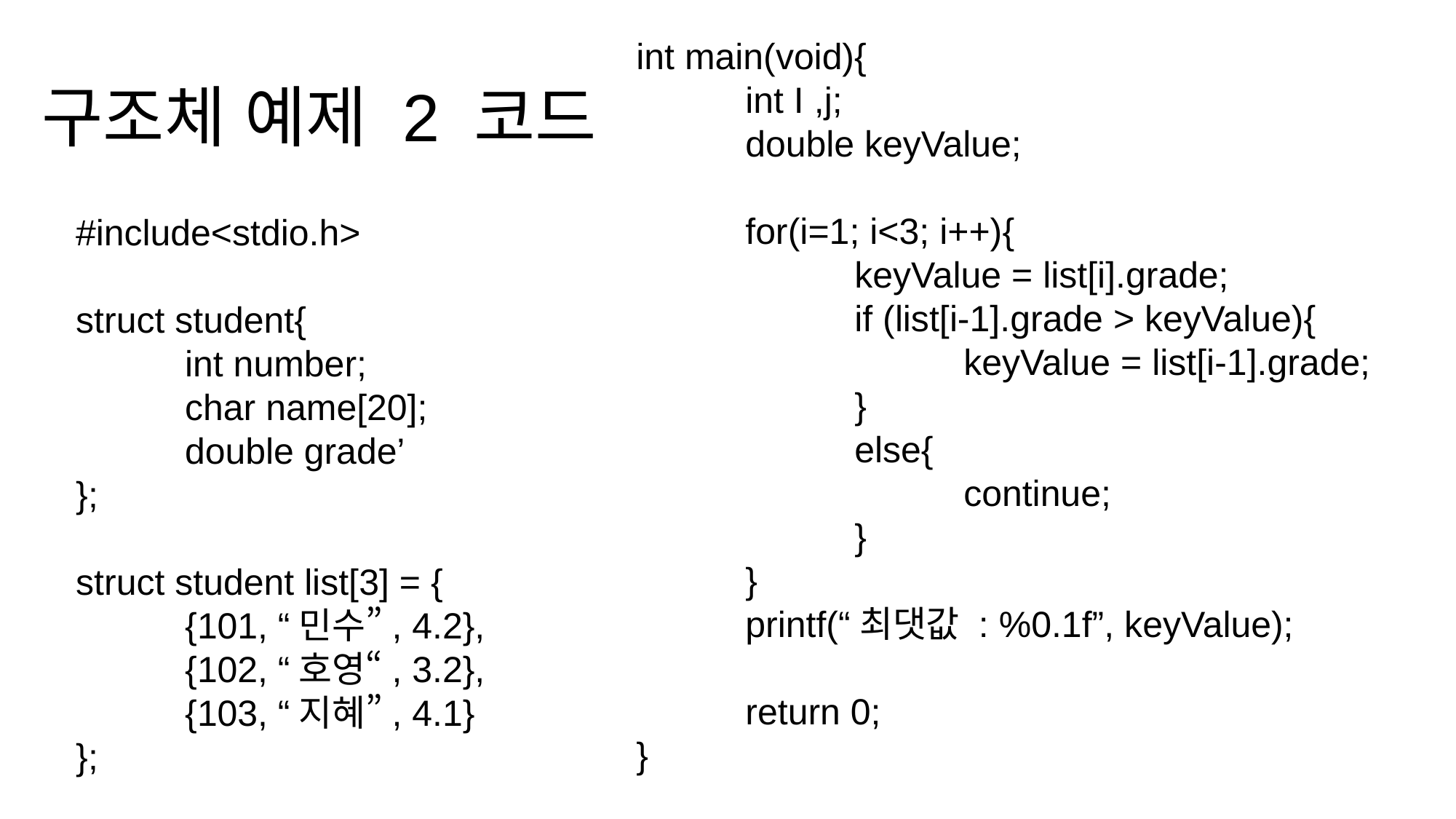

int main(void){
	int I ,j;
	double keyValue;

	for(i=1; i<3; i++){
		keyValue = list[i].grade;
		if (list[i-1].grade > keyValue){
			keyValue = list[i-1].grade;
		}
		else{
			continue;
		}
	}
	printf(“최댓값 : %0.1f”, keyValue);

	return 0;
}

# 구조체 예제 2 코드
#include<stdio.h>

struct student{
	int number;
	char name[20];
	double grade’
};

struct student list[3] = {
	{101, “민수”, 4.2},
	{102, “호영“, 3.2},
	{103, “지혜”, 4.1}
};